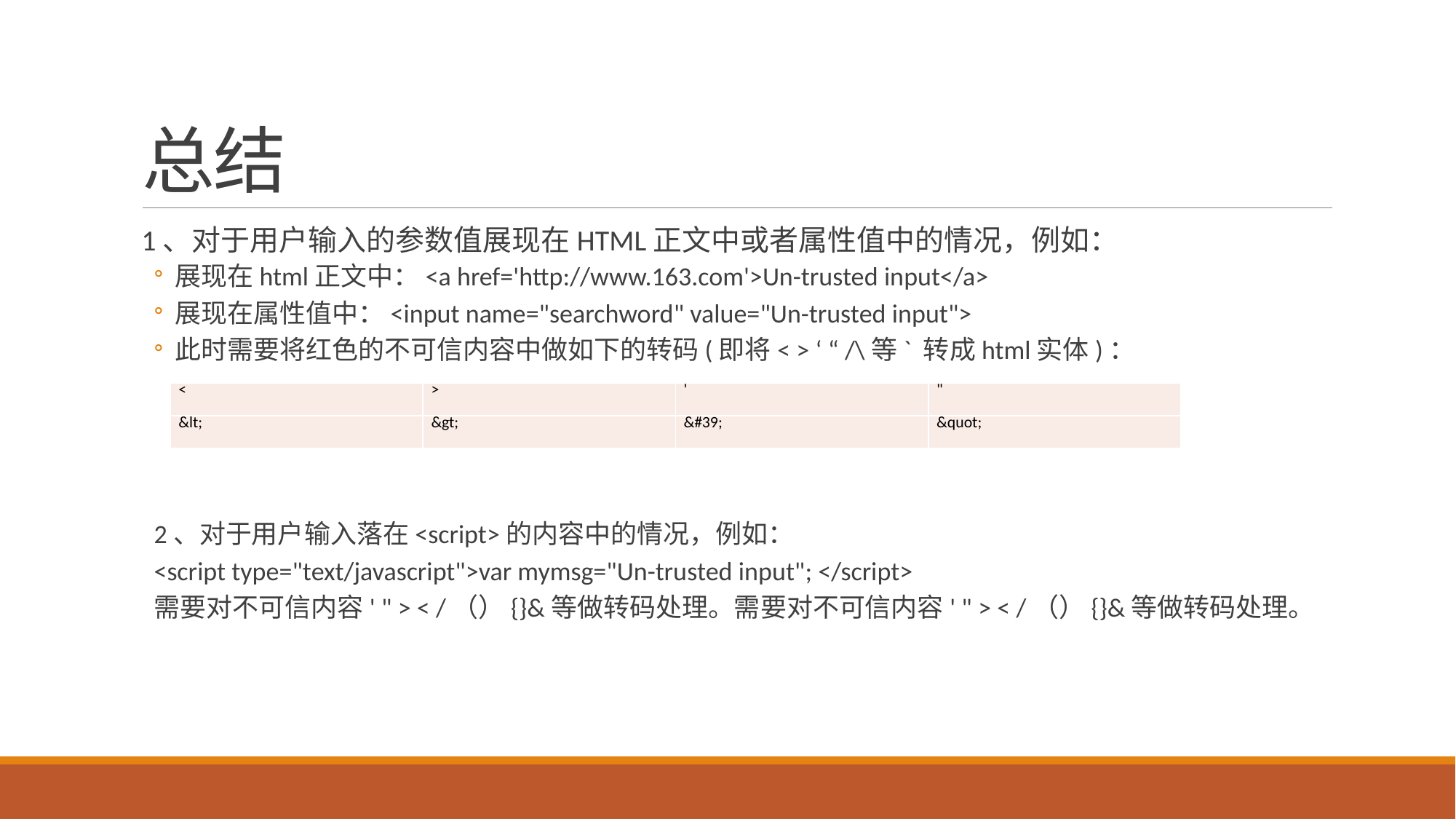

# 总结
1、对于用户输入的参数值展现在HTML正文中或者属性值中的情况，例如：
展现在html正文中：<a href='http://www.163.com'>Un-trusted input</a>
展现在属性值中：<input name="searchword" value="Un-trusted input">
此时需要将红色的不可信内容中做如下的转码(即将< > ‘ “ /\等` 转成html实体)：

2、对于用户输入落在<script>的内容中的情况，例如：
	<script type="text/javascript">var mymsg="Un-trusted input"; </script>
	需要对不可信内容' " > < /（）{}&等做转码处理。需要对不可信内容' " > < /（）{}&等做转码处理。

| < | > | ' | " |
| --- | --- | --- | --- |
| &lt; | &gt; | &#39; | &quot; |